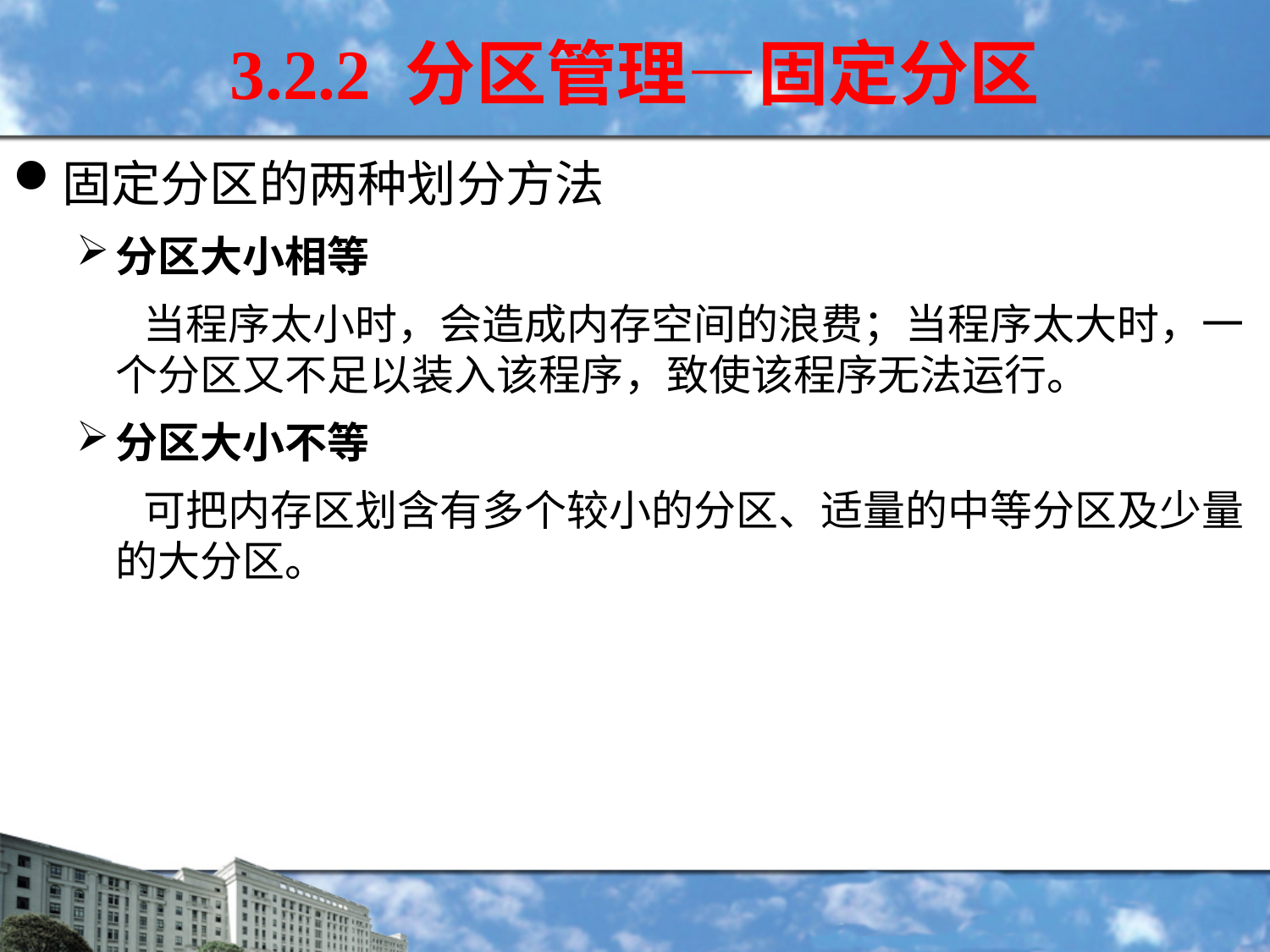

3.2.2 分区管理—固定分区
固定分区的两种划分方法
分区大小相等
      当程序太小时，会造成内存空间的浪费；当程序太大时，一个分区又不足以装入该程序，致使该程序无法运行。
分区大小不等
      可把内存区划含有多个较小的分区、适量的中等分区及少量的大分区。